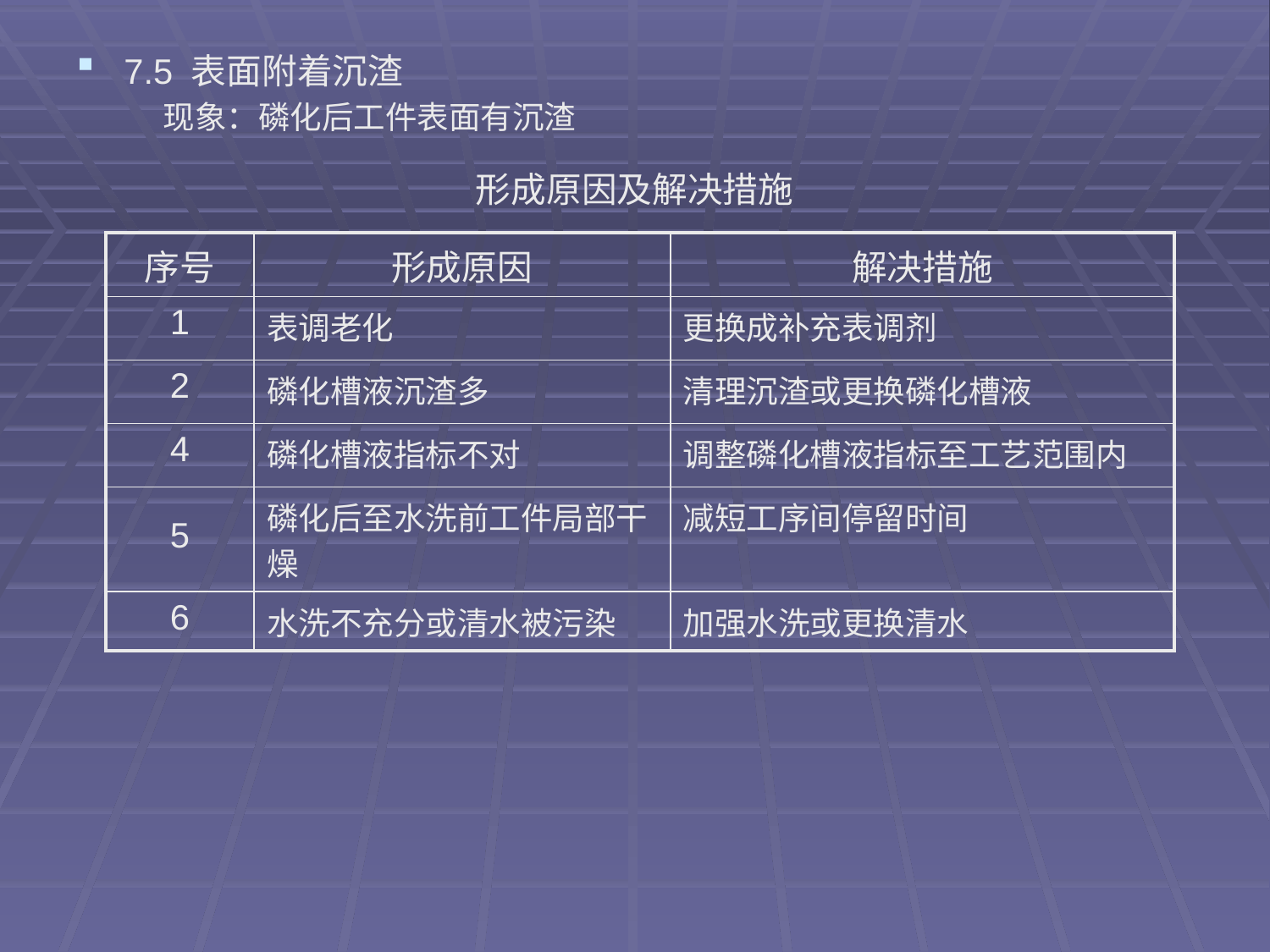

7.5 表面附着沉渣
           现象：磷化后工件表面有沉渣

形成原因及解决措施
| 序号 | 形成原因 | 解决措施 |
| --- | --- | --- |
| 1 | 表调老化 | 更换成补充表调剂 |
| 2 | 磷化槽液沉渣多 | 清理沉渣或更换磷化槽液 |
| 4 | 磷化槽液指标不对 | 调整磷化槽液指标至工艺范围内 |
| 5 | 磷化后至水洗前工件局部干燥 | 减短工序间停留时间 |
| 6 | 水洗不充分或清水被污染 | 加强水洗或更换清水 |